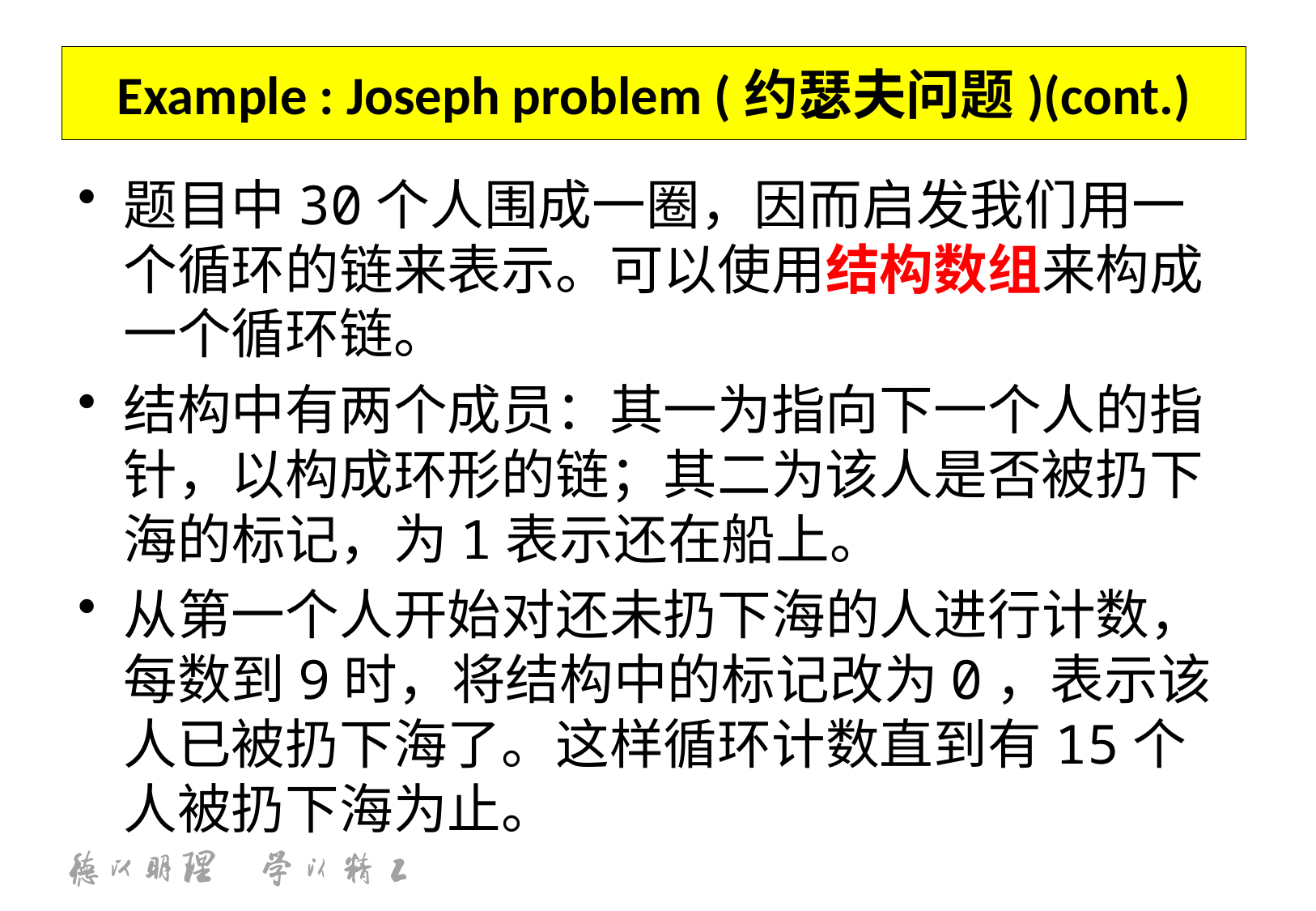

# Example : Joseph problem (约瑟夫问题)(cont.)
题目中30个人围成一圈，因而启发我们用一个循环的链来表示。可以使用结构数组来构成一个循环链。
结构中有两个成员：其一为指向下一个人的指针，以构成环形的链；其二为该人是否被扔下海的标记，为1表示还在船上。
从第一个人开始对还未扔下海的人进行计数，每数到9时，将结构中的标记改为0，表示该人已被扔下海了。这样循环计数直到有15个人被扔下海为止。

102